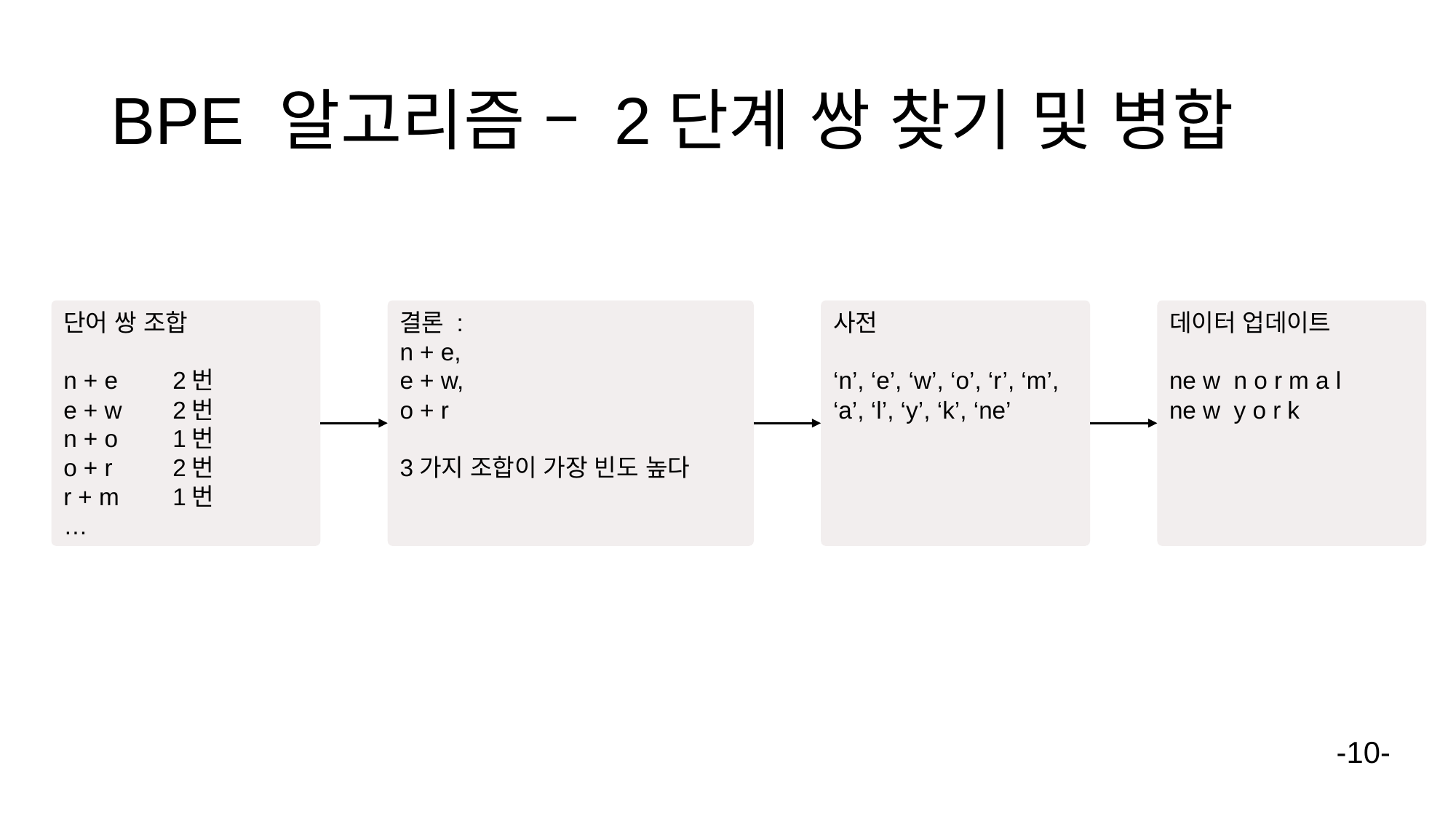

# BPE 알고리즘 – 2단계 쌍 찾기 및 병합
결론 :
n + e,
e + w,
o + r

3가지 조합이 가장 빈도 높다
사전

‘n’, ‘e’, ‘w’, ‘o’, ‘r’, ‘m’, ‘a’, ‘l’, ‘y’, ‘k’, ‘ne’

데이터 업데이트

ne w  n o r m a l
ne w  y o r k
단어 쌍 조합

n + e 	2번
e + w 	2번
n + o 	1번
o + r 	2번
r + m 	1번
…
-10-